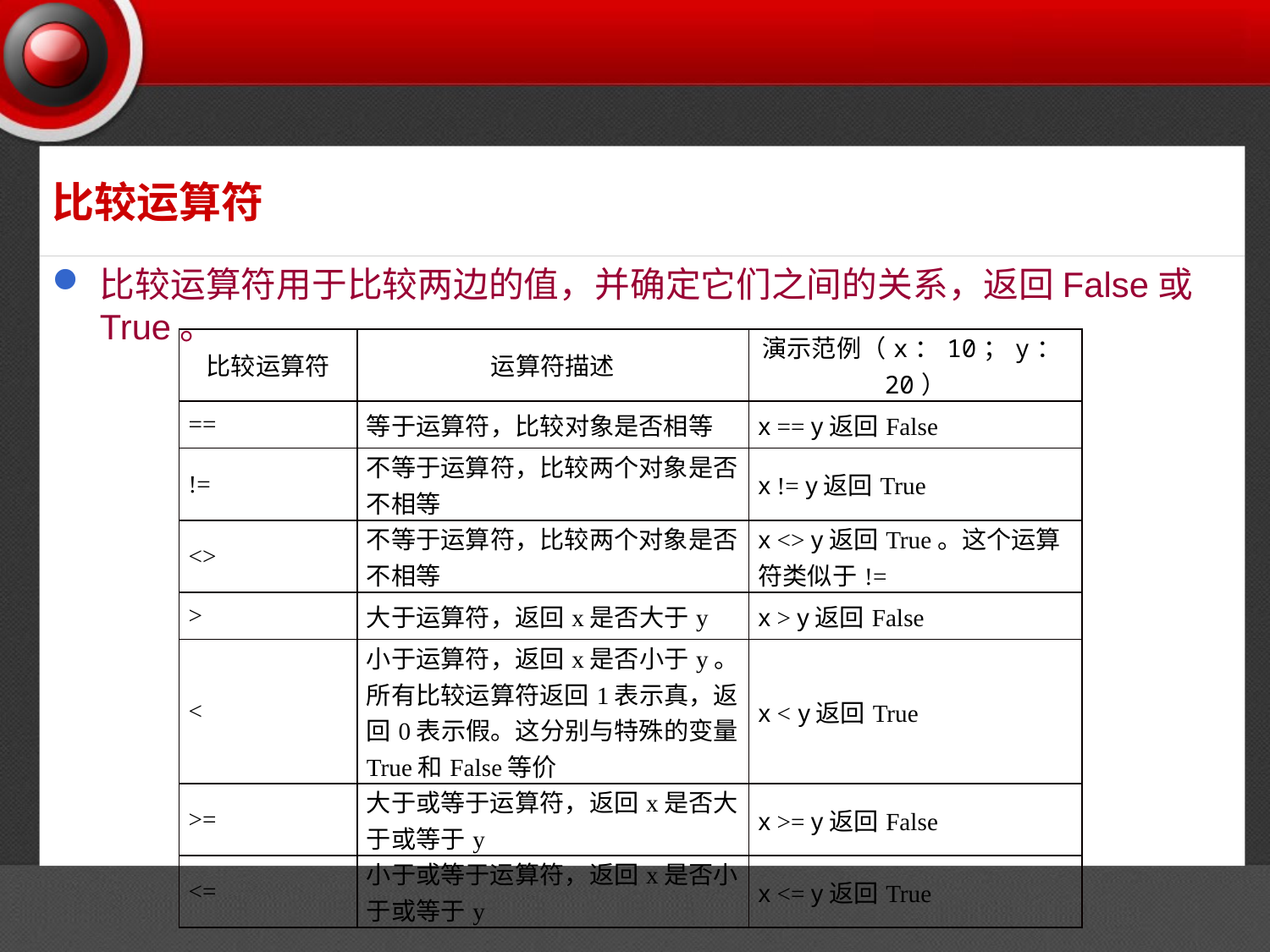

# 比较运算符
比较运算符用于比较两边的值，并确定它们之间的关系，返回False或True。

| 比较运算符 | 运算符描述 | 演示范例（x：10；y：20） |
| --- | --- | --- |
| == | 等于运算符，比较对象是否相等 | x == y返回False |
| != | 不等于运算符，比较两个对象是否不相等 | x != y返回True |
| <> | 不等于运算符，比较两个对象是否不相等 | x <> y返回True。这个运算符类似于!= |
| > | 大于运算符，返回x是否大于y | x > y返回False |
| < | 小于运算符，返回x是否小于y。所有比较运算符返回1表示真，返回0表示假。这分别与特殊的变量True和False等价 | x < y返回True |
| >= | 大于或等于运算符，返回x是否大于或等于y | x >= y返回False |
| <= | 小于或等于运算符，返回x是否小于或等于y | x <= y返回True |